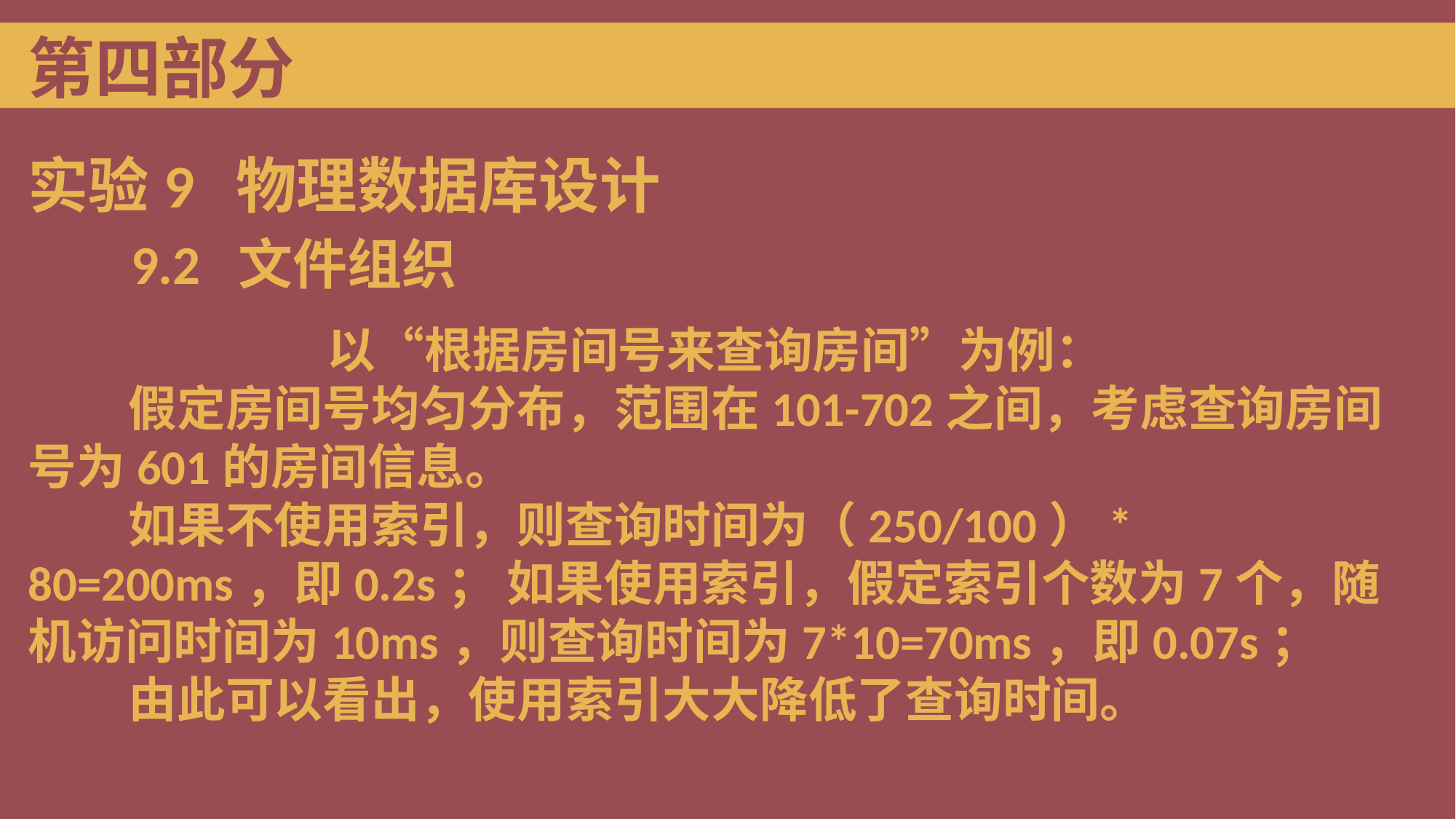

第四部分

实验9  物理数据库设计

9.2  文件组织
以“根据房间号来查询房间”为例：
        假定房间号均匀分布，范围在101-702之间，考虑查询房间号为601的房间信息。
        如果不使用索引，则查询时间为（250/100）* 80=200ms，即0.2s； 如果使用索引，假定索引个数为7个，随机访问时间为10ms，则查询时间为7*10=70ms，即0.07s；
        由此可以看出，使用索引大大降低了查询时间。